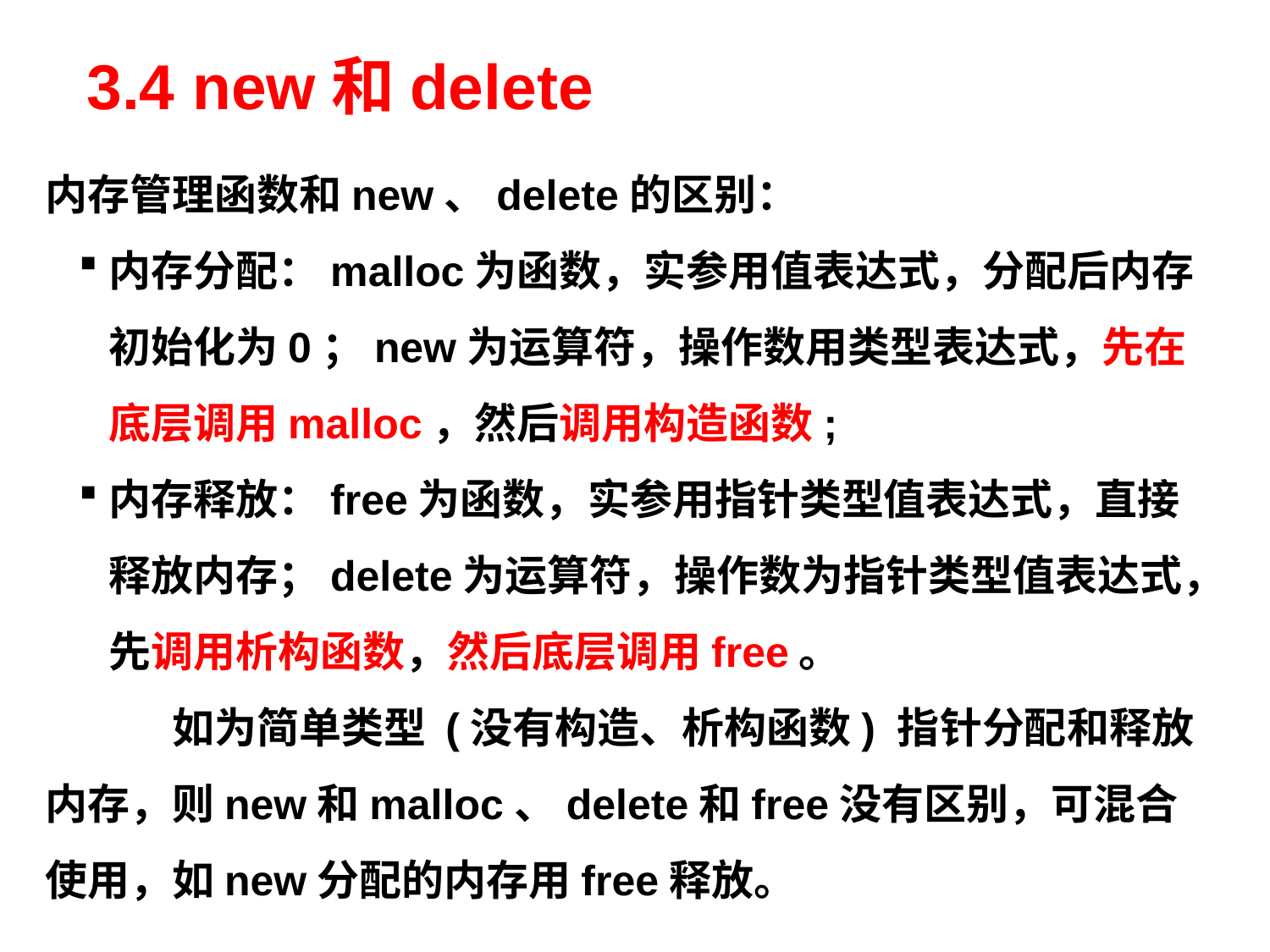

# 3.4 new和delete
内存管理函数和new、delete的区别：
内存分配：malloc为函数，实参用值表达式，分配后内存初始化为0；new为运算符，操作数用类型表达式，先在底层调用malloc，然后调用构造函数;
内存释放：free为函数，实参用指针类型值表达式，直接释放内存；delete为运算符，操作数为指针类型值表达式，先调用析构函数，然后底层调用free。
	如为简单类型 (没有构造、析构函数) 指针分配和释放内存，则new和malloc、delete和free没有区别，可混合使用，如new分配的内存用free释放。